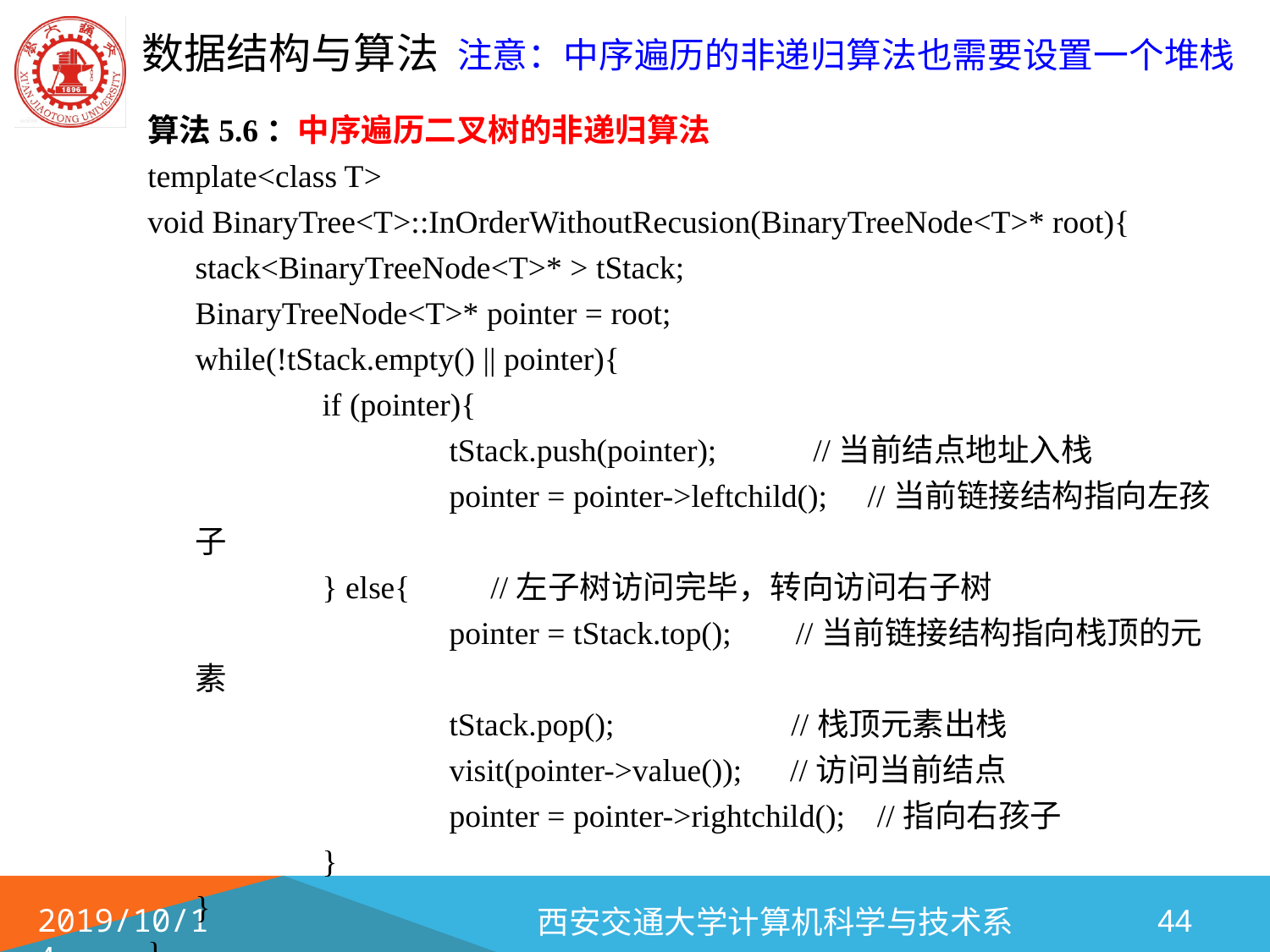

注意：中序遍历的非递归算法也需要设置一个堆栈
算法5.6：中序遍历二叉树的非递归算法
template<class T>
void BinaryTree<T>::InOrderWithoutRecusion(BinaryTreeNode<T>* root){
	stack<BinaryTreeNode<T>* > tStack;
    	BinaryTreeNode<T>* pointer = root;
    	while(!tStack.empty() || pointer){
		if (pointer){
            		tStack.push(pointer);            //当前结点地址入栈
            		pointer = pointer->leftchild();     //当前链接结构指向左孩子
         	} else{          //左子树访问完毕，转向访问右子树
            		pointer = tStack.top();        //当前链接结构指向栈顶的元素
 			tStack.pop();                      //栈顶元素出栈		   		visit(pointer->value());      //访问当前结点
            		pointer = pointer->rightchild();    //指向右孩子
		}
    	}
}